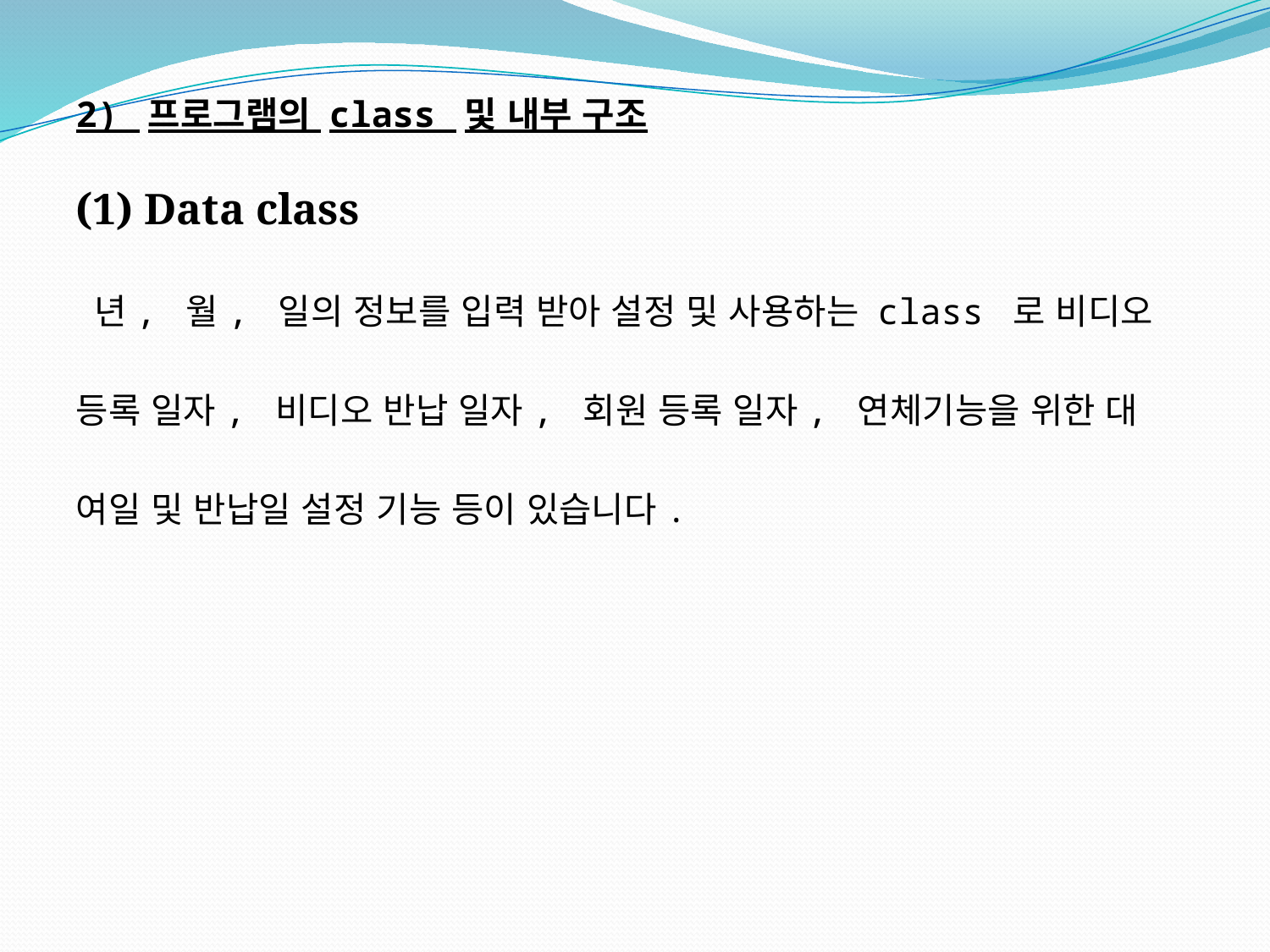

2) 프로그램의 class 및 내부 구조

(1) Data class

 년, 월, 일의 정보를 입력 받아 설정 및 사용하는 class 로 비디오

등록 일자, 비디오 반납 일자, 회원 등록 일자, 연체기능을 위한 대

여일 및 반납일 설정 기능 등이 있습니다.